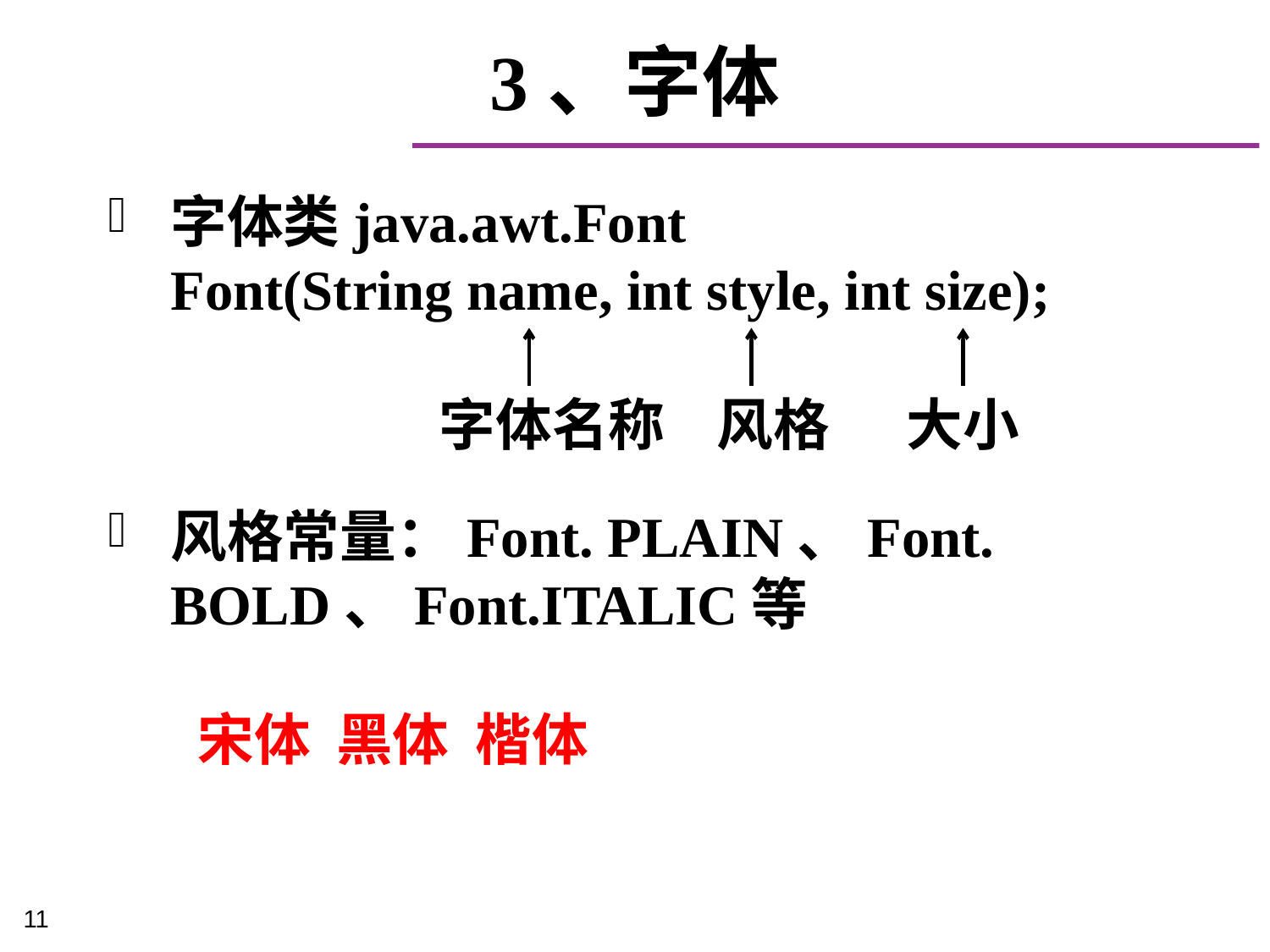

# 3、字体
字体类java.awt.Font
Font(String name, int style, int size);
                  字体名称    风格      大小
风格常量：Font. PLAIN、Font. BOLD、Font.ITALIC等
宋体  黑体  楷体
11